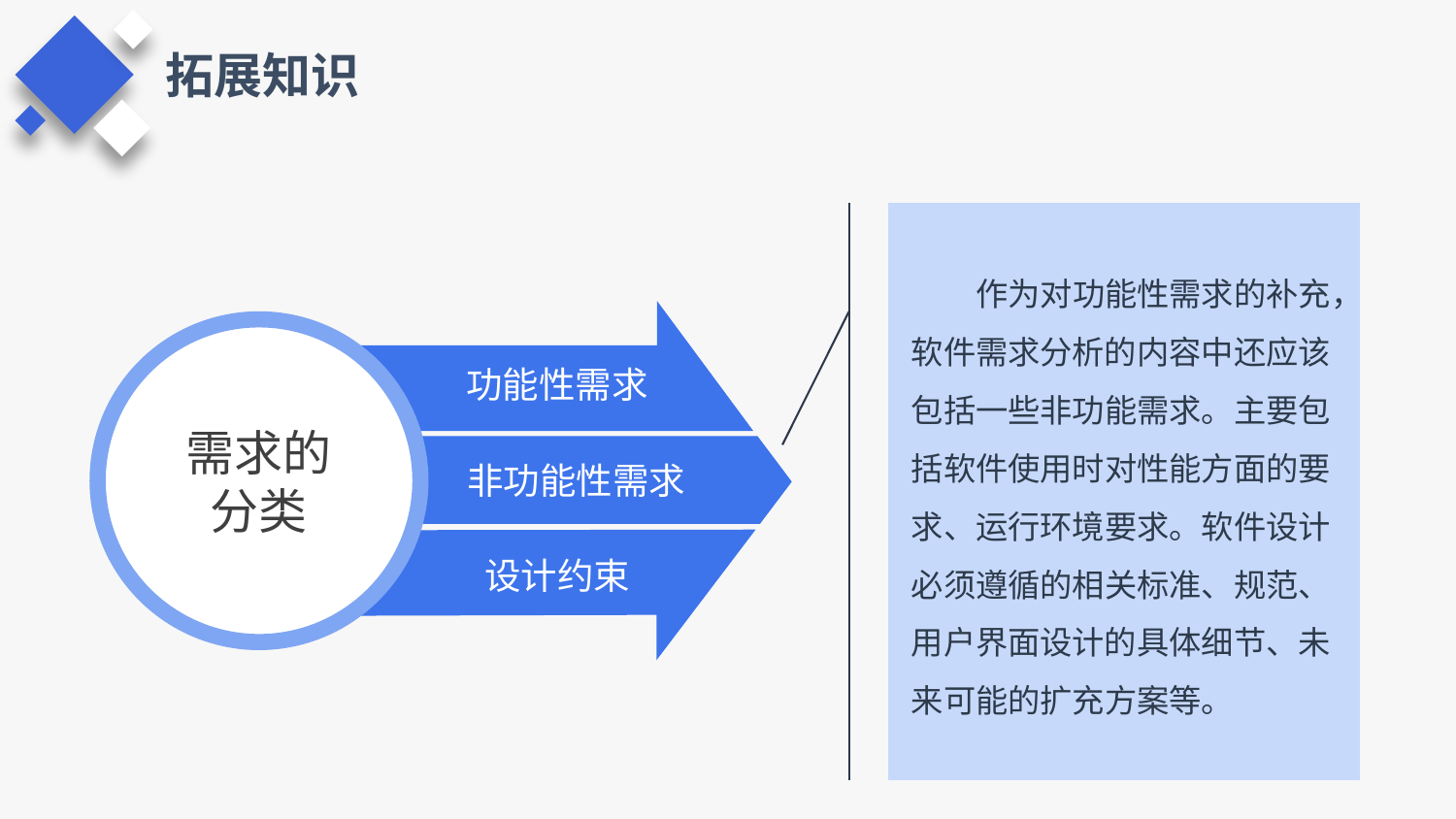

拓展知识

作为对功能性需求的补充，软件需求分析的内容中还应该包括一些非功能需求。主要包括软件使用时对性能方面的要求、运行环境要求。软件设计必须遵循的相关标准、规范、用户界面设计的具体细节、未来可能的扩充方案等。
功能性需求
需求的
分类
非功能性需求
设计约束